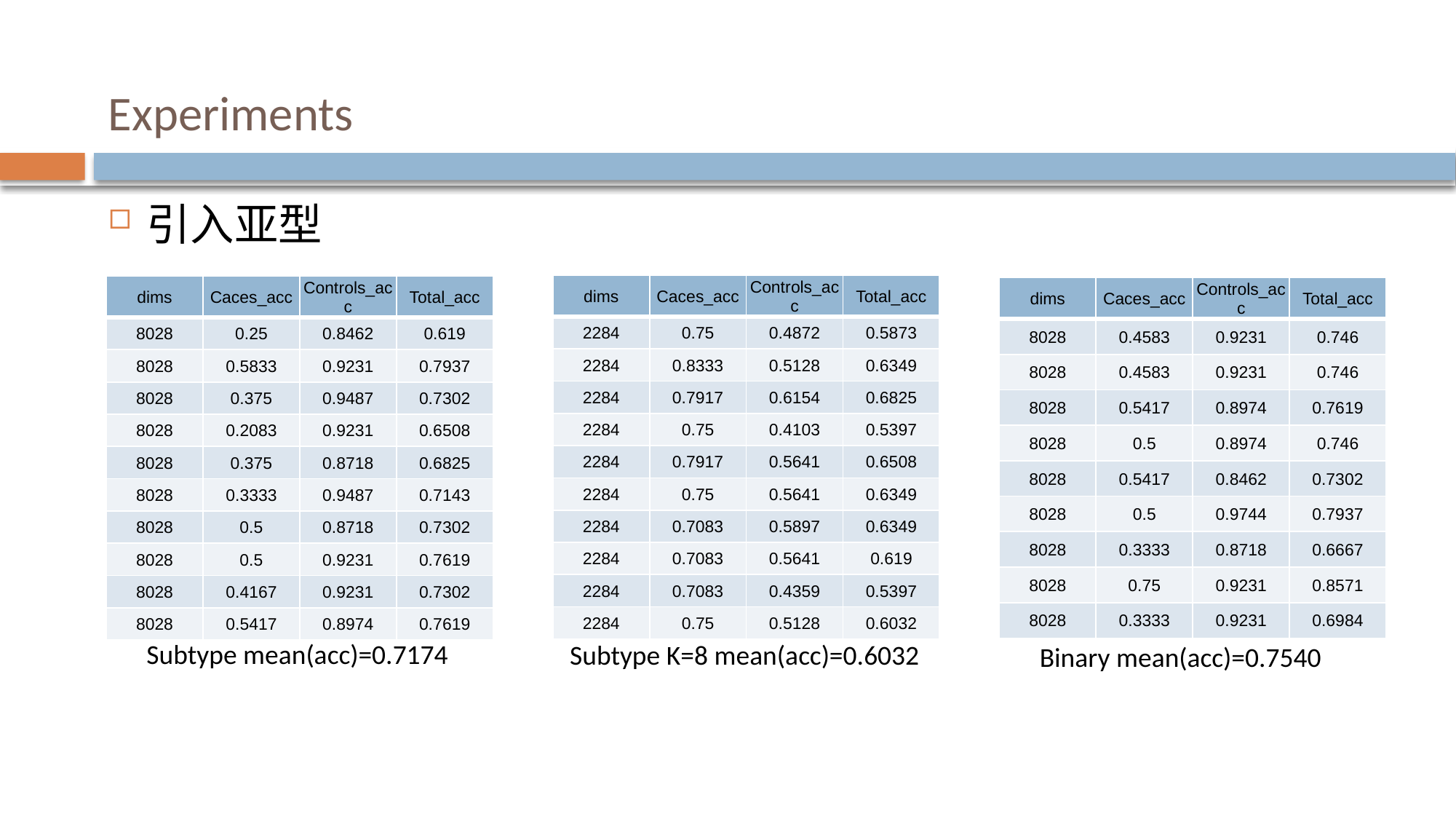

# Experiments
引入亚型
| dims | Caces\_acc | Controls\_acc | Total\_acc |
| --- | --- | --- | --- |
| 2284 | 0.75 | 0.4872 | 0.5873 |
| 2284 | 0.8333 | 0.5128 | 0.6349 |
| 2284 | 0.7917 | 0.6154 | 0.6825 |
| 2284 | 0.75 | 0.4103 | 0.5397 |
| 2284 | 0.7917 | 0.5641 | 0.6508 |
| 2284 | 0.75 | 0.5641 | 0.6349 |
| 2284 | 0.7083 | 0.5897 | 0.6349 |
| 2284 | 0.7083 | 0.5641 | 0.619 |
| 2284 | 0.7083 | 0.4359 | 0.5397 |
| 2284 | 0.75 | 0.5128 | 0.6032 |
| dims | Caces\_acc | Controls\_acc | Total\_acc |
| --- | --- | --- | --- |
| 8028 | 0.25 | 0.8462 | 0.619 |
| 8028 | 0.5833 | 0.9231 | 0.7937 |
| 8028 | 0.375 | 0.9487 | 0.7302 |
| 8028 | 0.2083 | 0.9231 | 0.6508 |
| 8028 | 0.375 | 0.8718 | 0.6825 |
| 8028 | 0.3333 | 0.9487 | 0.7143 |
| 8028 | 0.5 | 0.8718 | 0.7302 |
| 8028 | 0.5 | 0.9231 | 0.7619 |
| 8028 | 0.4167 | 0.9231 | 0.7302 |
| 8028 | 0.5417 | 0.8974 | 0.7619 |
| dims | Caces\_acc | Controls\_acc | Total\_acc |
| --- | --- | --- | --- |
| 8028 | 0.4583 | 0.9231 | 0.746 |
| 8028 | 0.4583 | 0.9231 | 0.746 |
| 8028 | 0.5417 | 0.8974 | 0.7619 |
| 8028 | 0.5 | 0.8974 | 0.746 |
| 8028 | 0.5417 | 0.8462 | 0.7302 |
| 8028 | 0.5 | 0.9744 | 0.7937 |
| 8028 | 0.3333 | 0.8718 | 0.6667 |
| 8028 | 0.75 | 0.9231 | 0.8571 |
| 8028 | 0.3333 | 0.9231 | 0.6984 |
 Subtype mean(acc)=0.7174
 Subtype K=8 mean(acc)=0.6032
 Binary mean(acc)=0.7540